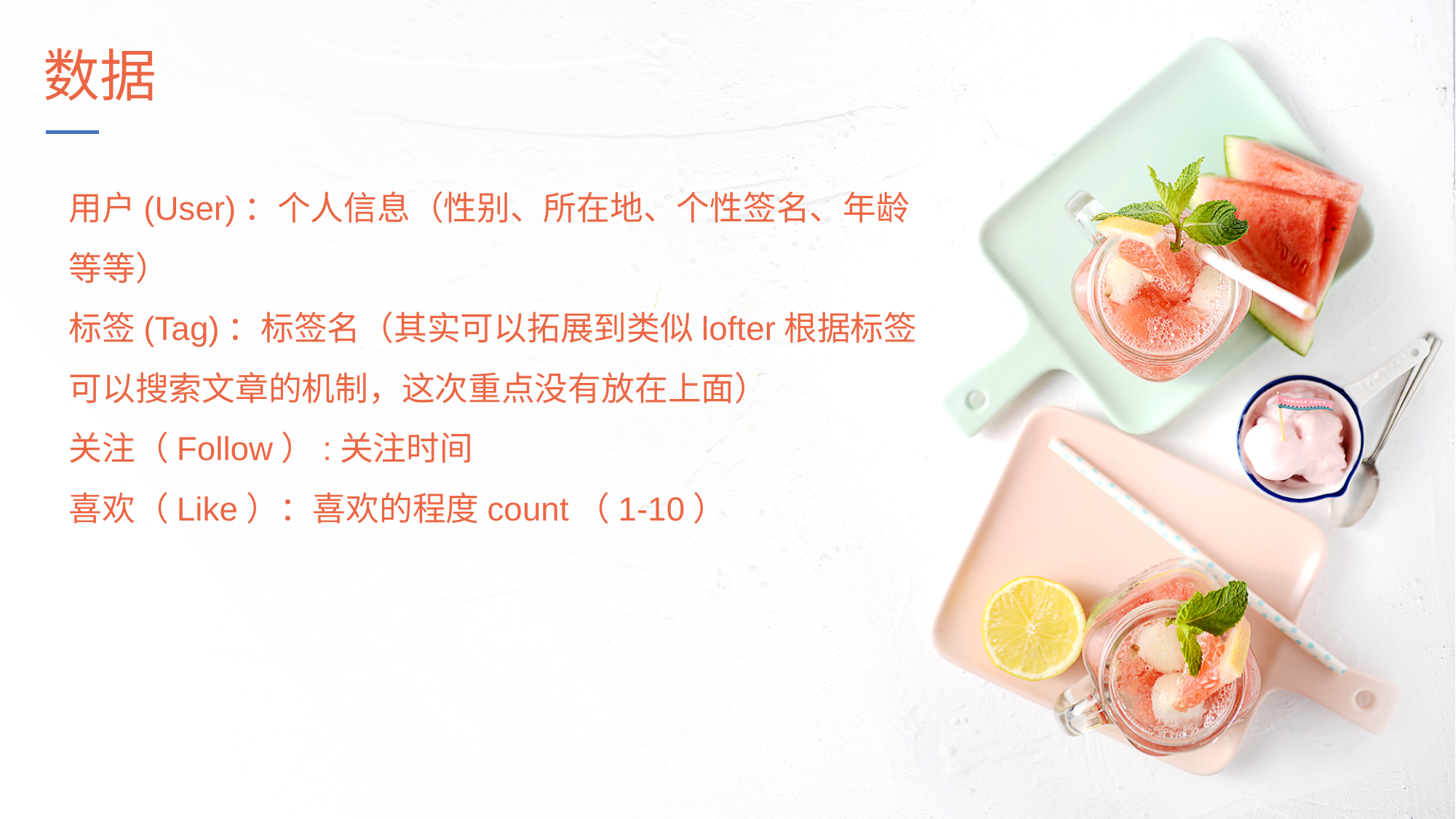

数据
用户(User)：个人信息（性别、所在地、个性签名、年龄等等）
标签(Tag)：标签名（其实可以拓展到类似lofter根据标签可以搜索文章的机制，这次重点没有放在上面）
关注（Follow）:关注时间
喜欢（Like）：喜欢的程度count（1-10）